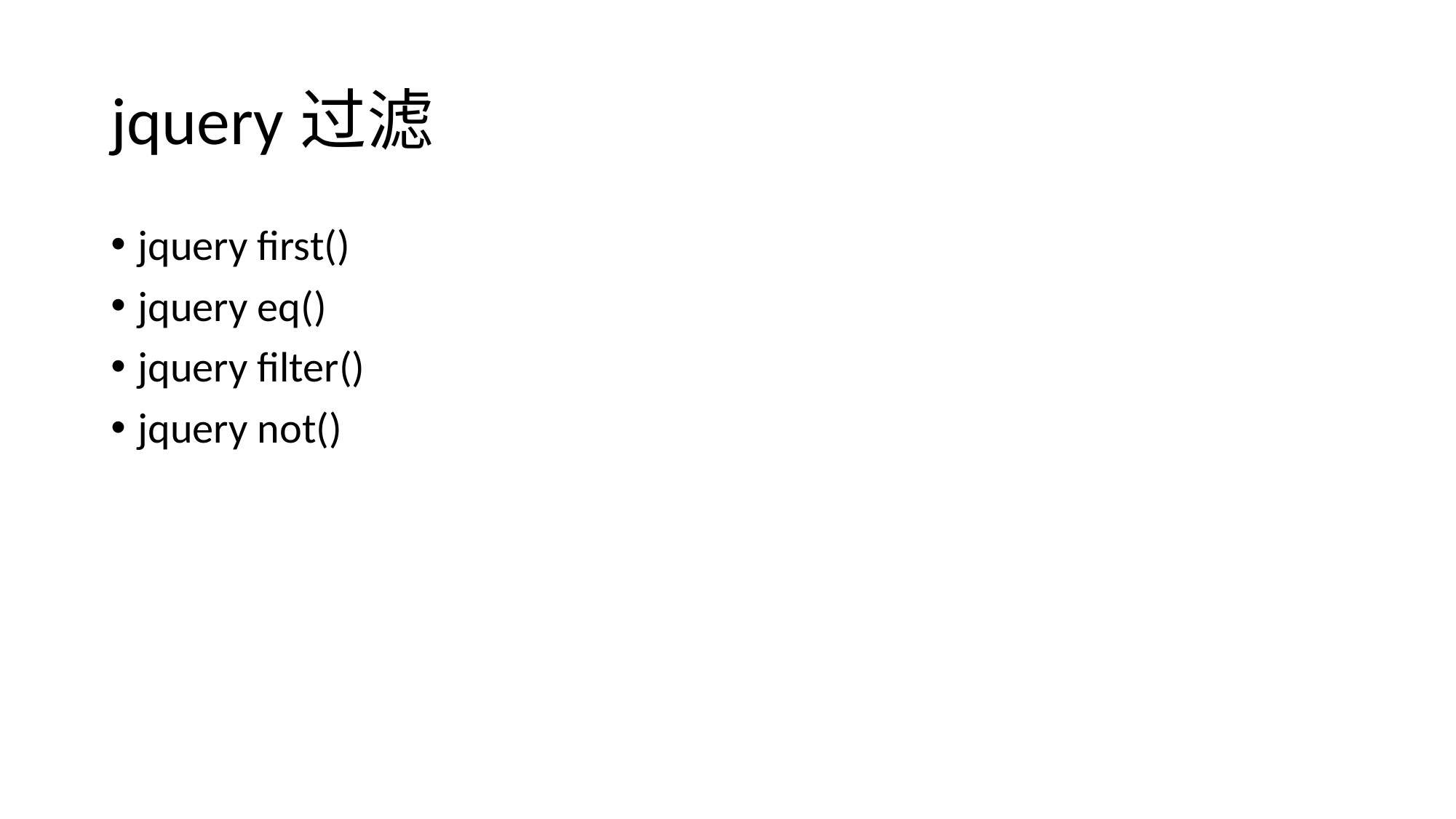

# jquery过滤
jquery first()
jquery eq()
jquery filter()
jquery not()